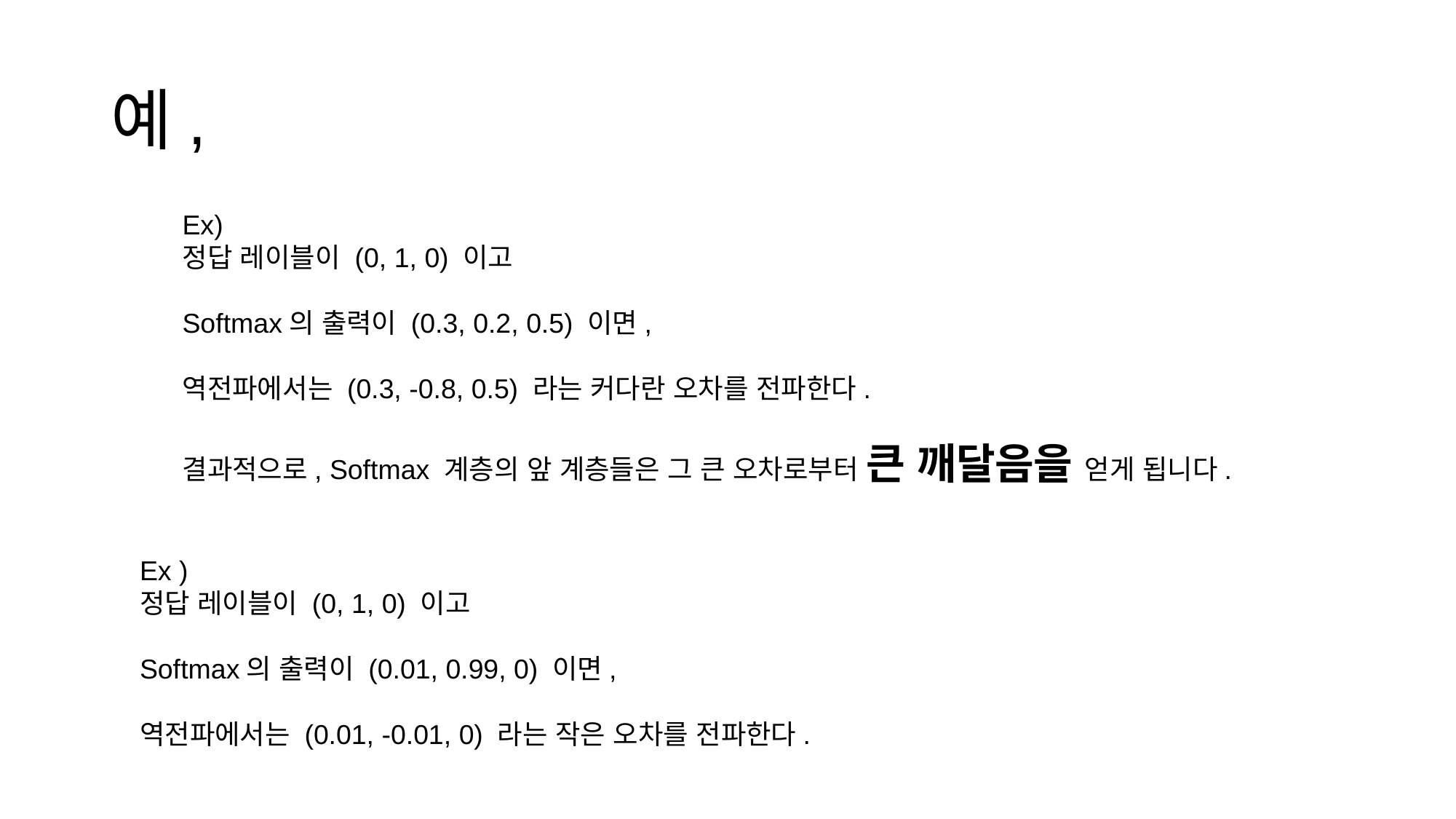

# 예,
Ex)
정답 레이블이 (0, 1, 0) 이고

Softmax의 출력이 (0.3, 0.2, 0.5) 이면,

역전파에서는 (0.3, -0.8, 0.5) 라는 커다란 오차를 전파한다.

결과적으로, Softmax 계층의 앞 계층들은 그 큰 오차로부터 큰 깨달음을 얻게 됩니다.
Ex )
정답 레이블이 (0, 1, 0) 이고

Softmax의 출력이 (0.01, 0.99, 0) 이면,

역전파에서는 (0.01, -0.01, 0) 라는 작은 오차를 전파한다.